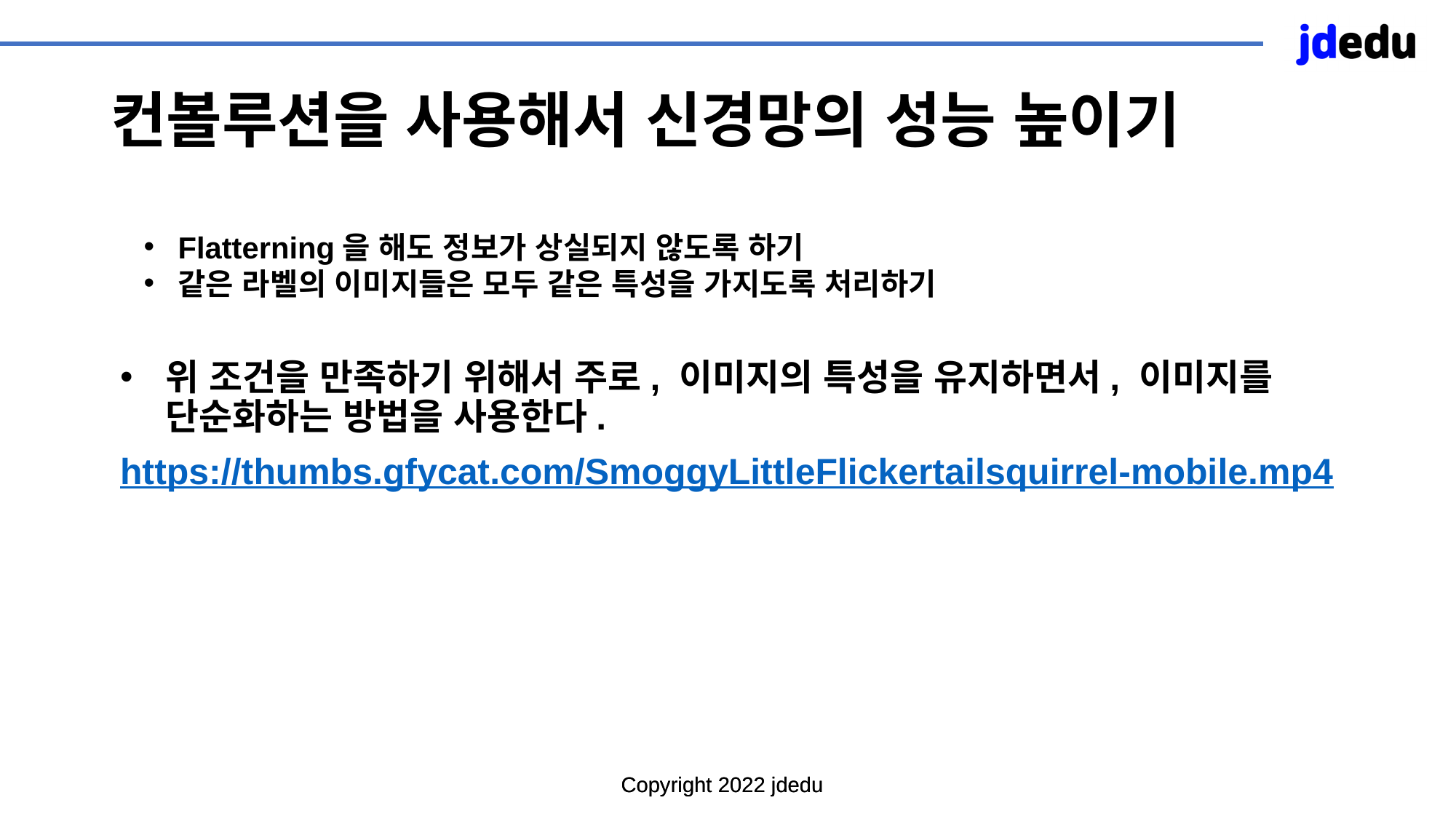

# 컨볼루션을 사용해서 신경망의 성능 높이기
Flatterning을 해도 정보가 상실되지 않도록 하기
같은 라벨의 이미지들은 모두 같은 특성을 가지도록 처리하기
위 조건을 만족하기 위해서 주로, 이미지의 특성을 유지하면서, 이미지를 단순화하는 방법을 사용한다.
https://thumbs.gfycat.com/SmoggyLittleFlickertailsquirrel-mobile.mp4